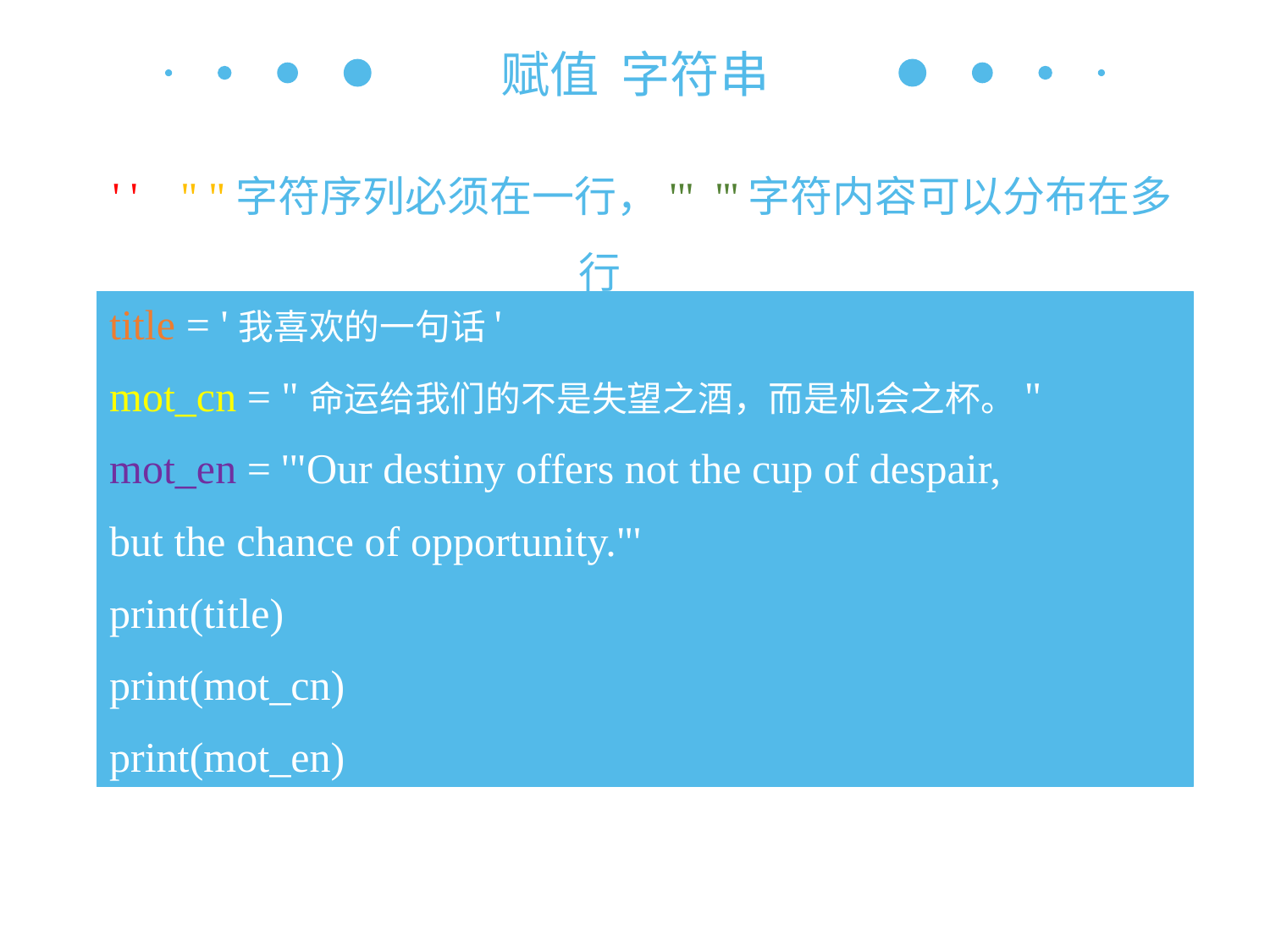

赋值  字符串
' '    " "字符序列必须在一行，'"  '''字符内容可以分布在多行
title = '我喜欢的一句话'
mot_cn = "命运给我们的不是失望之酒，而是机会之杯。"
mot_en = '"Our destiny offers not the cup of despair,
but the chance of opportunity."'
print(title)
print(mot_cn)
print(mot_en)